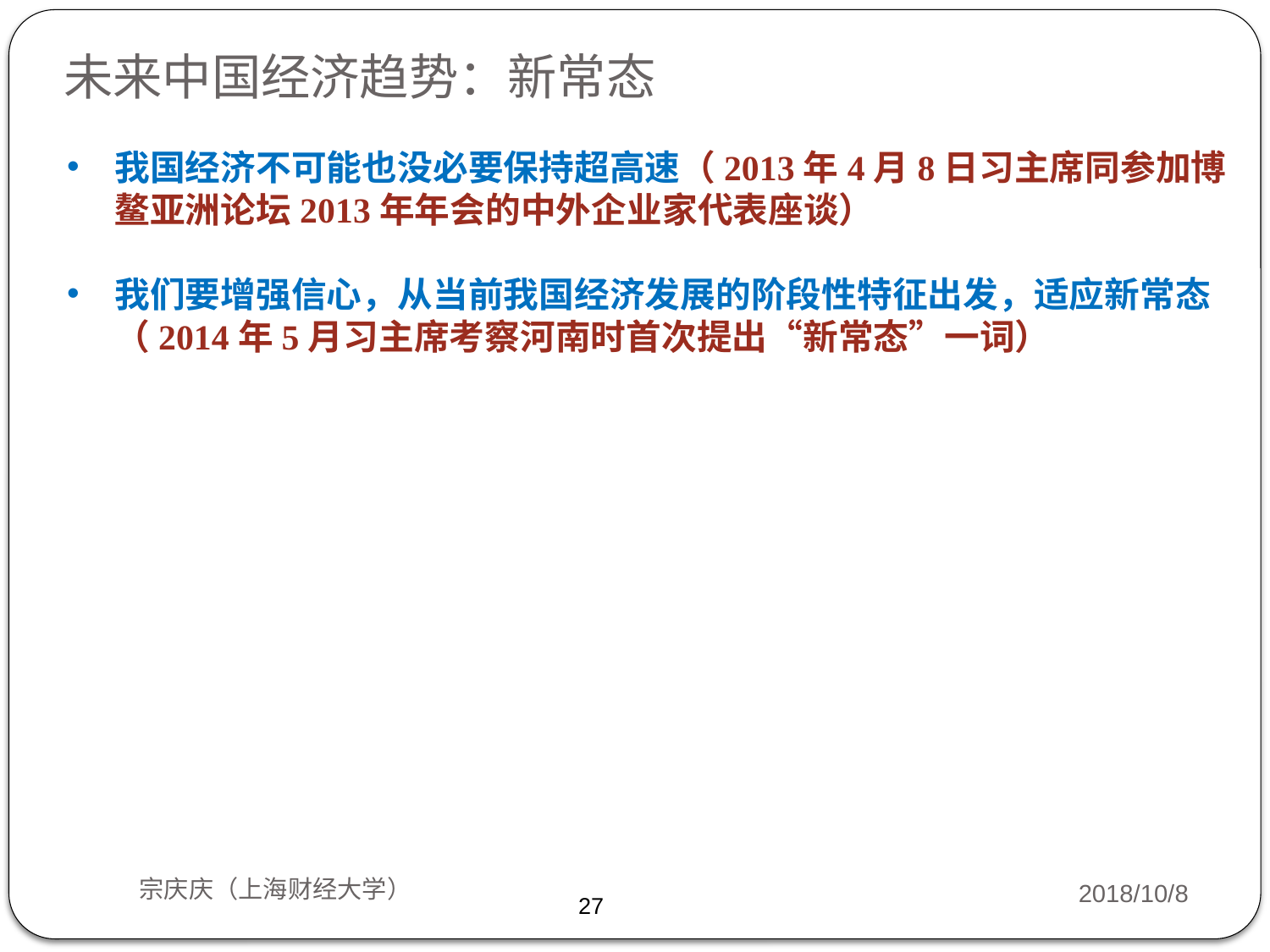

未来中国经济趋势：新常态
我国经济不可能也没必要保持超高速（2013年4月8日习主席同参加博鳌亚洲论坛2013年年会的中外企业家代表座谈）

我们要增强信心，从当前我国经济发展的阶段性特征出发，适应新常态（2014年5月习主席考察河南时首次提出“新常态”一词）

宗庆庆（上海财经大学）
2018/10/8
27